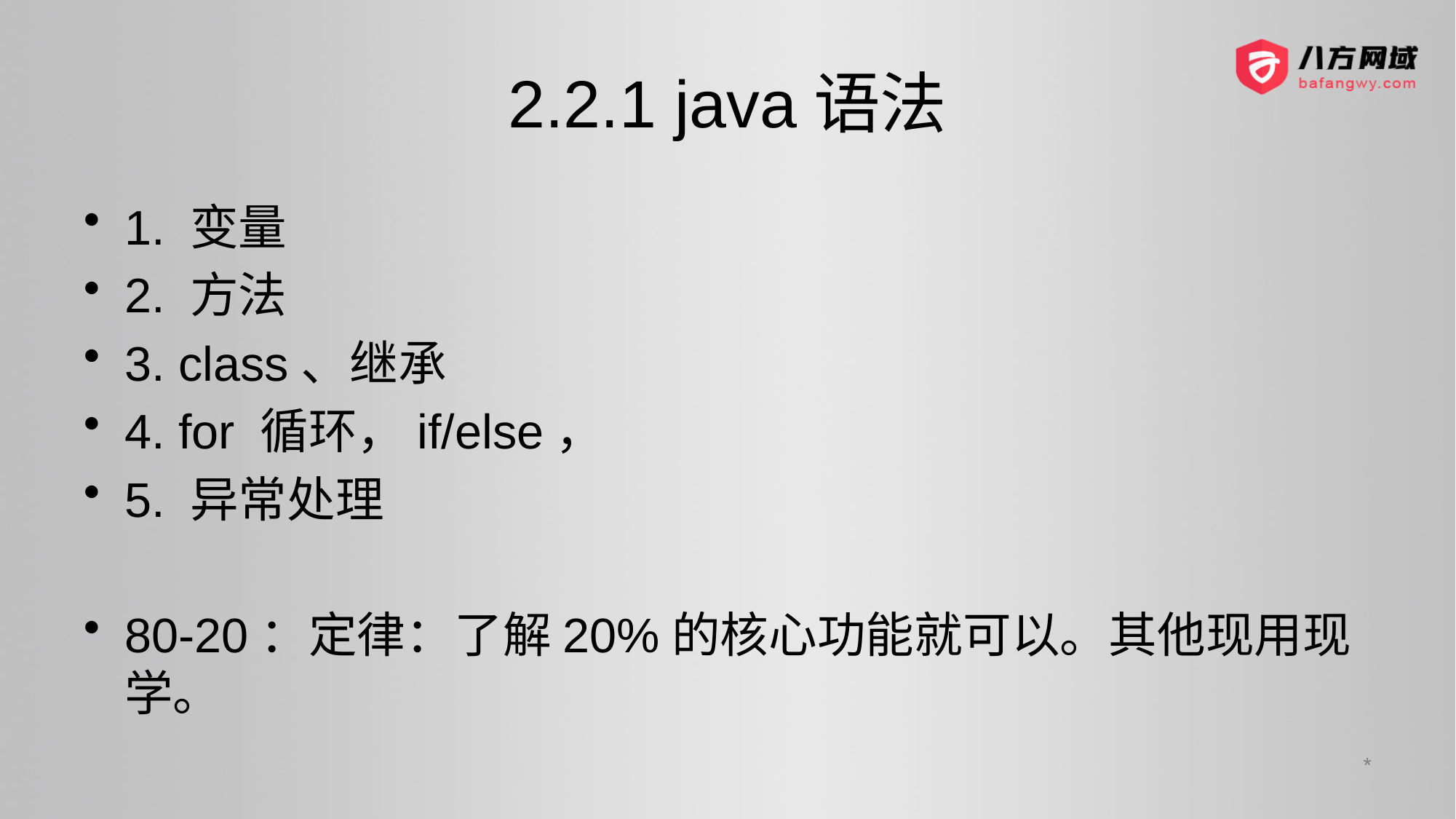

# 2.2.1 java语法
1. 变量
2. 方法
3. class、继承
4. for 循环，if/else，
5. 异常处理

80-20：定律：了解20%的核心功能就可以。其他现用现学。
*